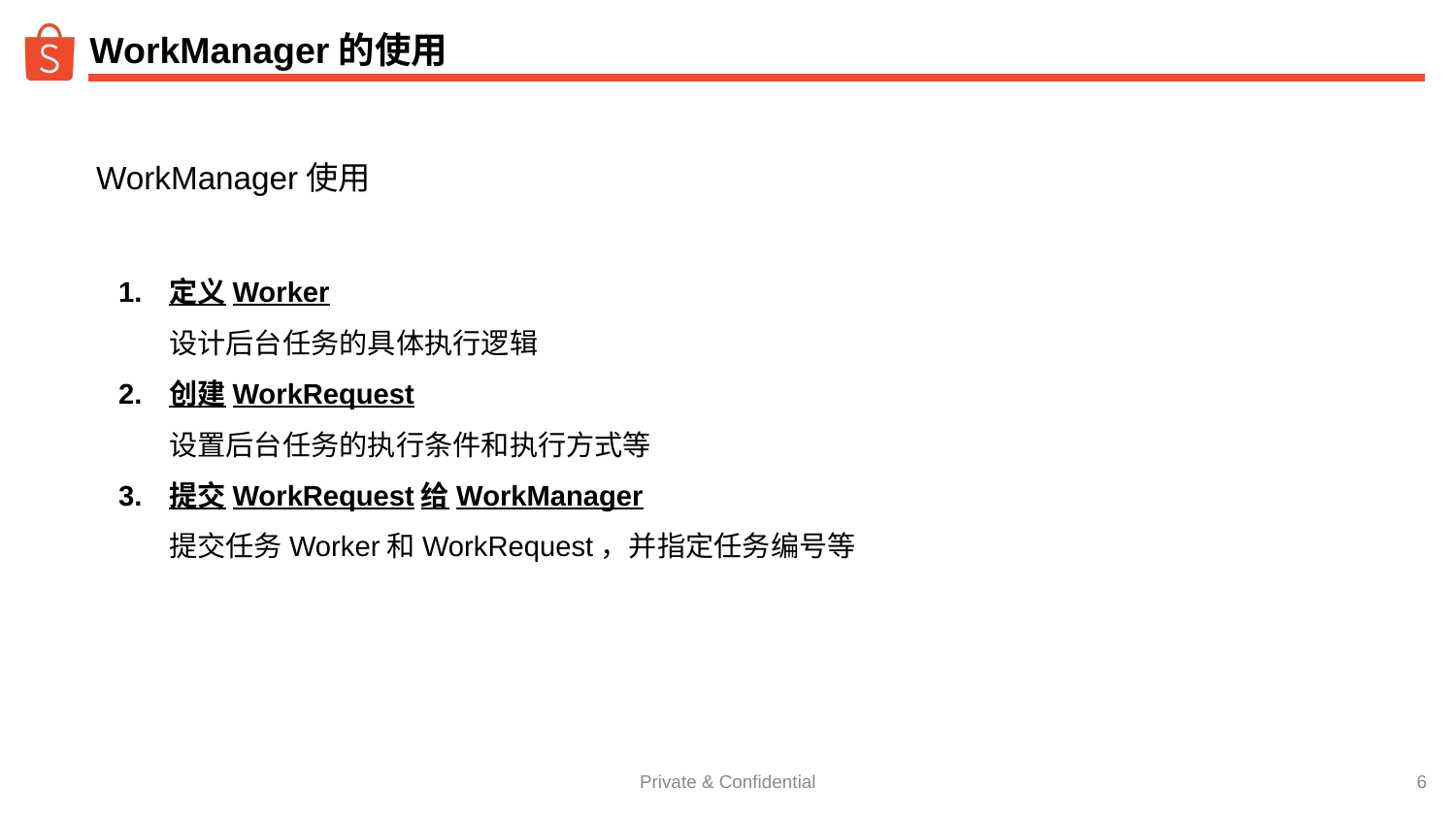

# WorkManager的使用
WorkManager使用
定义Worker
设计后台任务的具体执行逻辑
创建WorkRequest
设置后台任务的执行条件和执行方式等
提交WorkRequest给WorkManager
提交任务Worker和WorkRequest，并指定任务编号等
简介
6